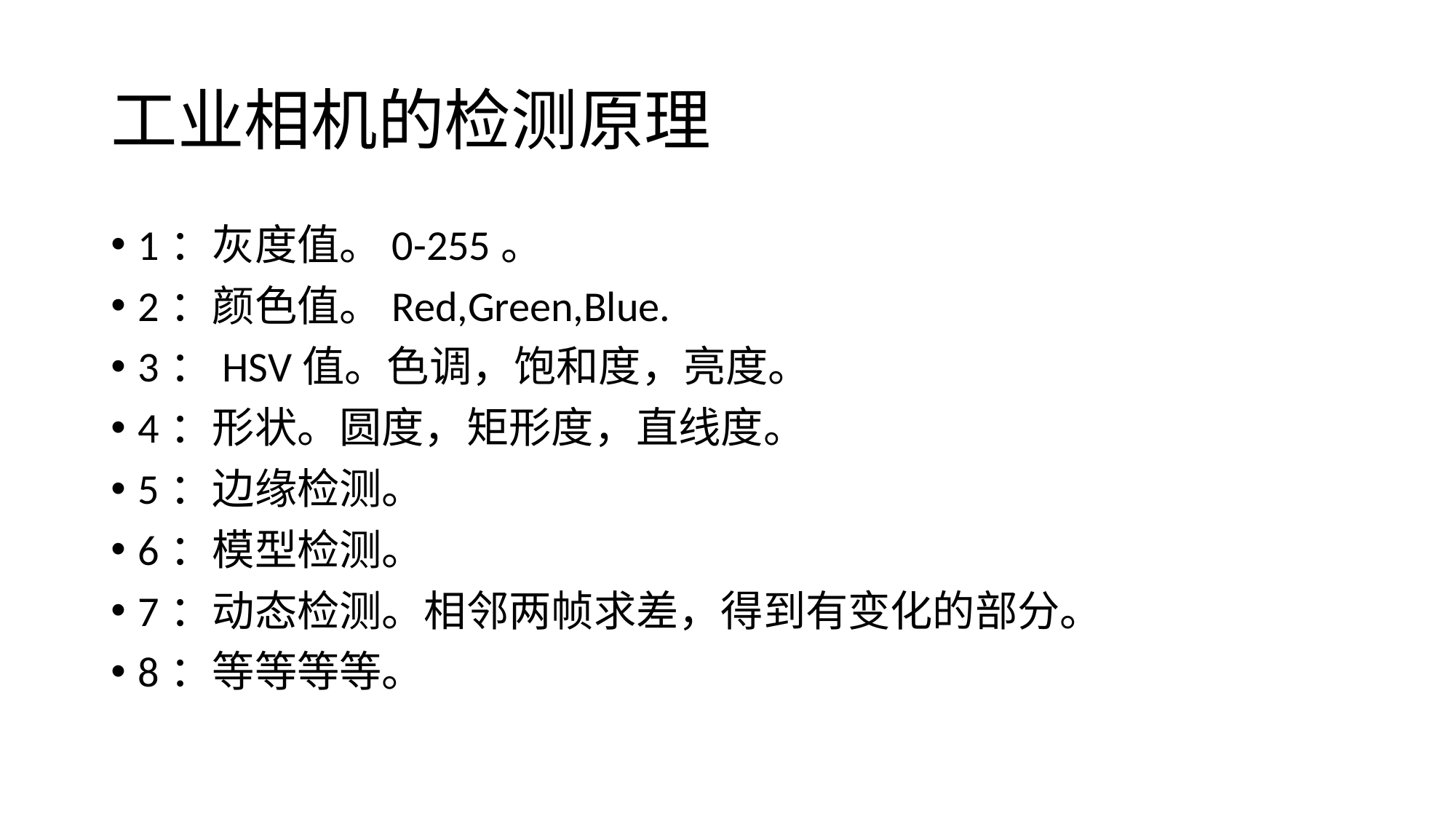

# 工业相机的检测原理
1：灰度值。0-255。
2：颜色值。Red,Green,Blue.
3：HSV值。色调，饱和度，亮度。
4：形状。圆度，矩形度，直线度。
5：边缘检测。
6：模型检测。
7：动态检测。相邻两帧求差，得到有变化的部分。
8：等等等等。